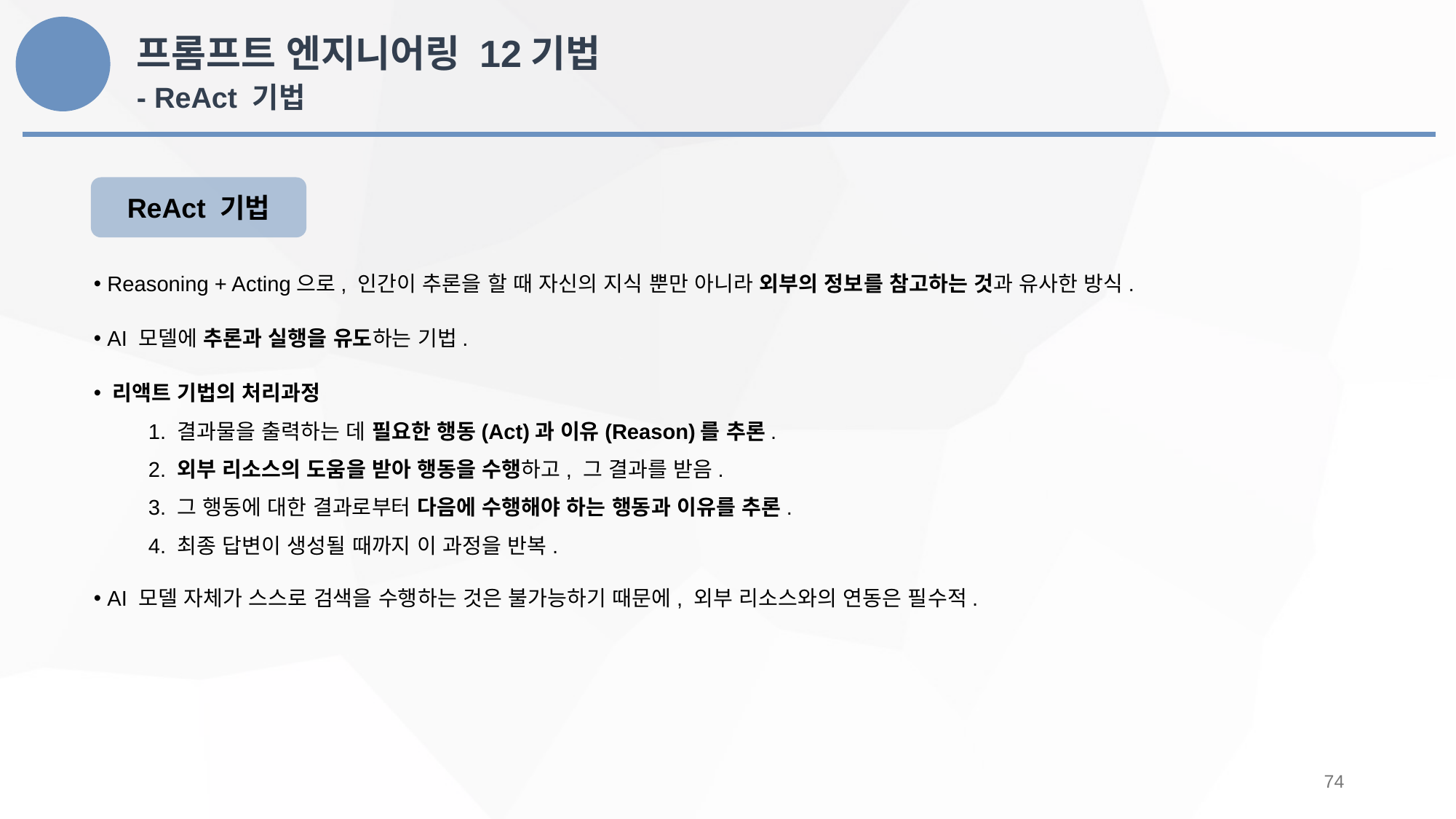

프롬프트 엔지니어링 12기법
- ReAct 기법
ReAct 기법
 Reasoning + Acting으로, 인간이 추론을 할 때 자신의 지식 뿐만 아니라 외부의 정보를 참고하는 것과 유사한 방식.

 AI 모델에 추론과 실행을 유도하는 기법.

 리액트 기법의 처리과정
1. 결과물을 출력하는 데 필요한 행동(Act)과 이유(Reason)를 추론.
2. 외부 리소스의 도움을 받아 행동을 수행하고, 그 결과를 받음.
3. 그 행동에 대한 결과로부터 다음에 수행해야 하는 행동과 이유를 추론.
4. 최종 답변이 생성될 때까지 이 과정을 반복.

 AI 모델 자체가 스스로 검색을 수행하는 것은 불가능하기 때문에, 외부 리소스와의 연동은 필수적.
74